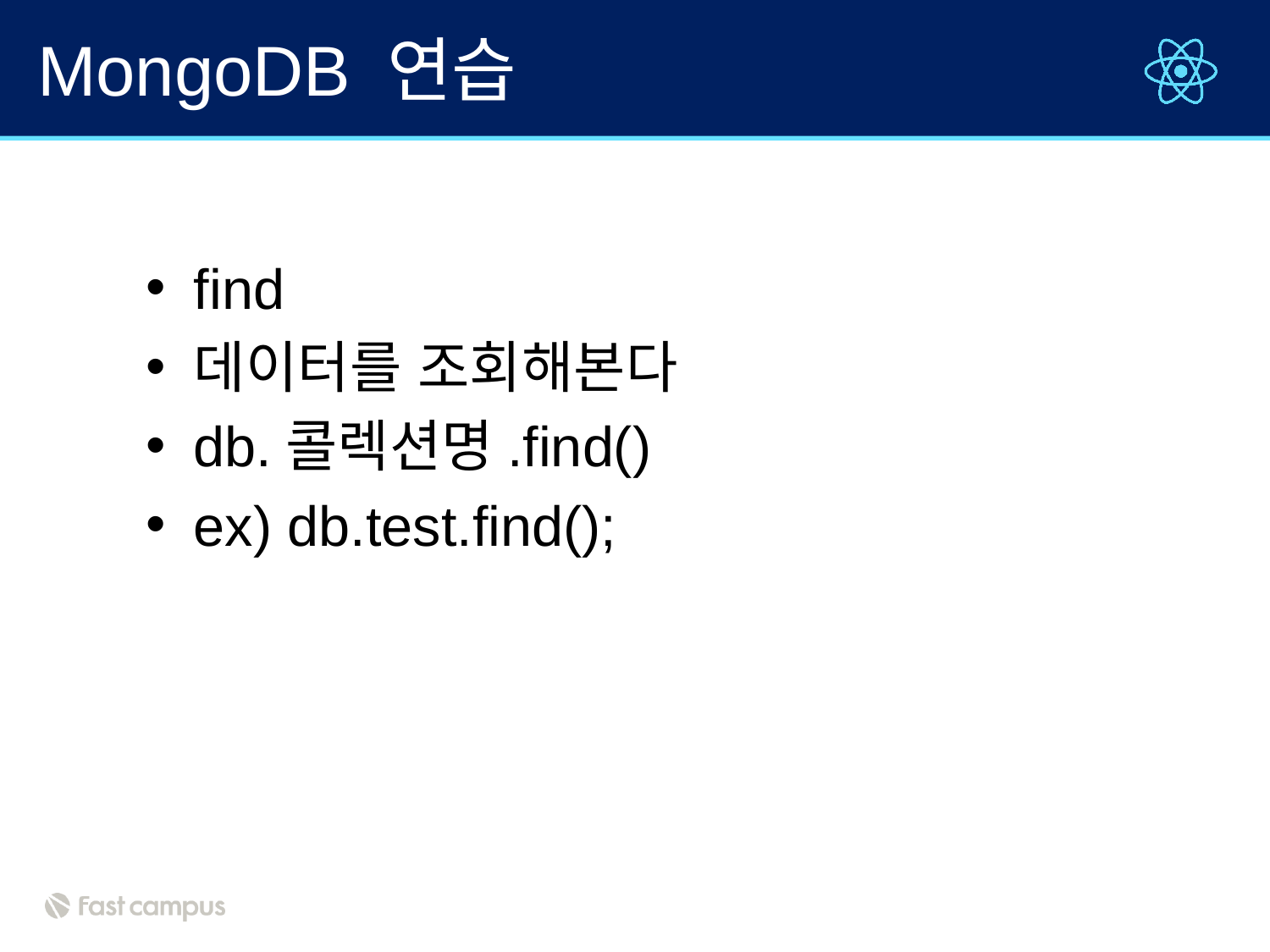

# MongoDB 연습
find
데이터를 조회해본다
db.콜렉션명.find()
ex) db.test.find();